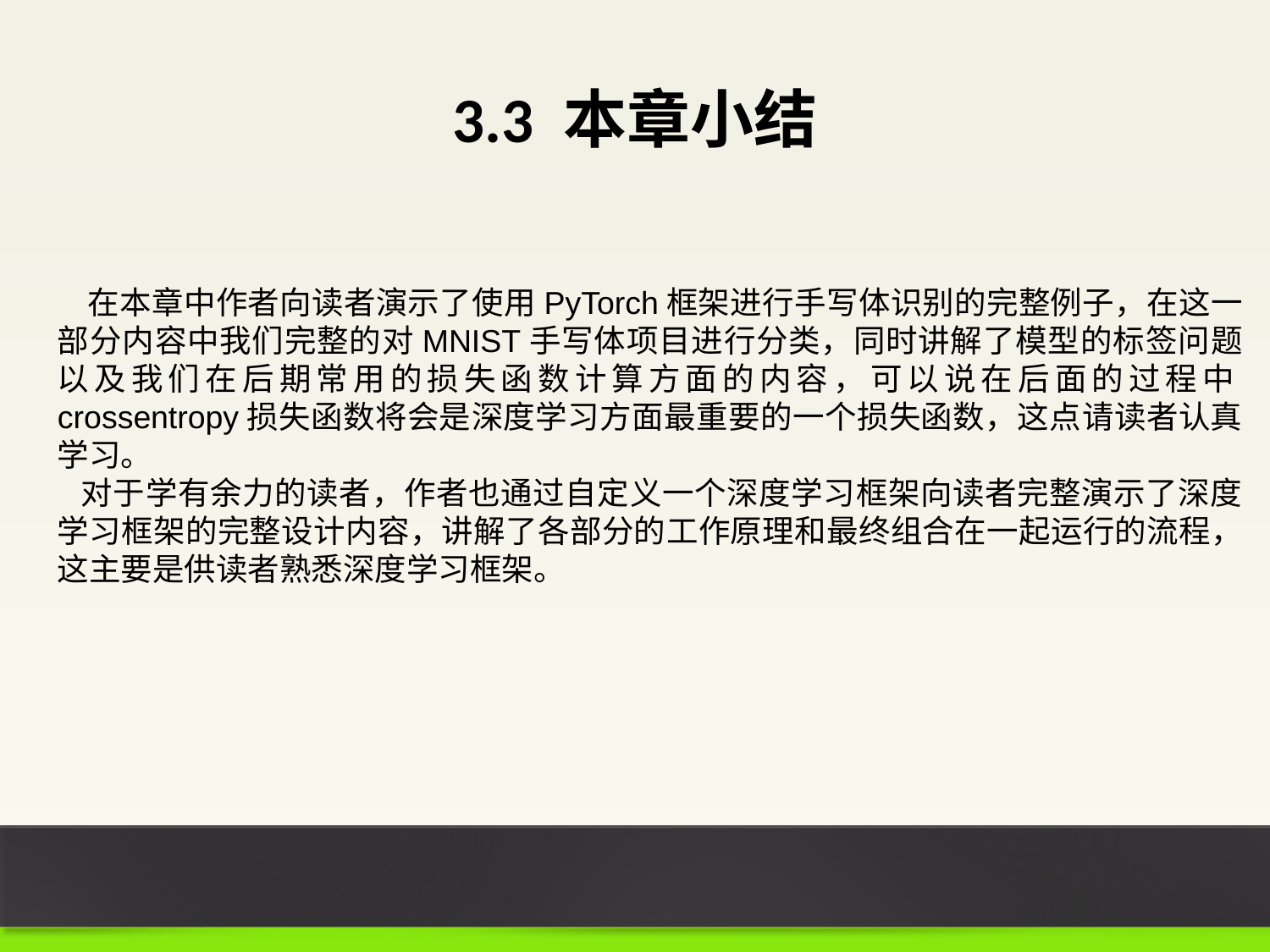

# 3.3 本章小结
   在本章中作者向读者演示了使用PyTorch框架进行手写体识别的完整例子，在这一部分内容中我们完整的对MNIST手写体项目进行分类，同时讲解了模型的标签问题以及我们在后期常用的损失函数计算方面的内容，可以说在后面的过程中crossentropy损失函数将会是深度学习方面最重要的一个损失函数，这点请读者认真学习。
  对于学有余力的读者，作者也通过自定义一个深度学习框架向读者完整演示了深度学习框架的完整设计内容，讲解了各部分的工作原理和最终组合在一起运行的流程，这主要是供读者熟悉深度学习框架。